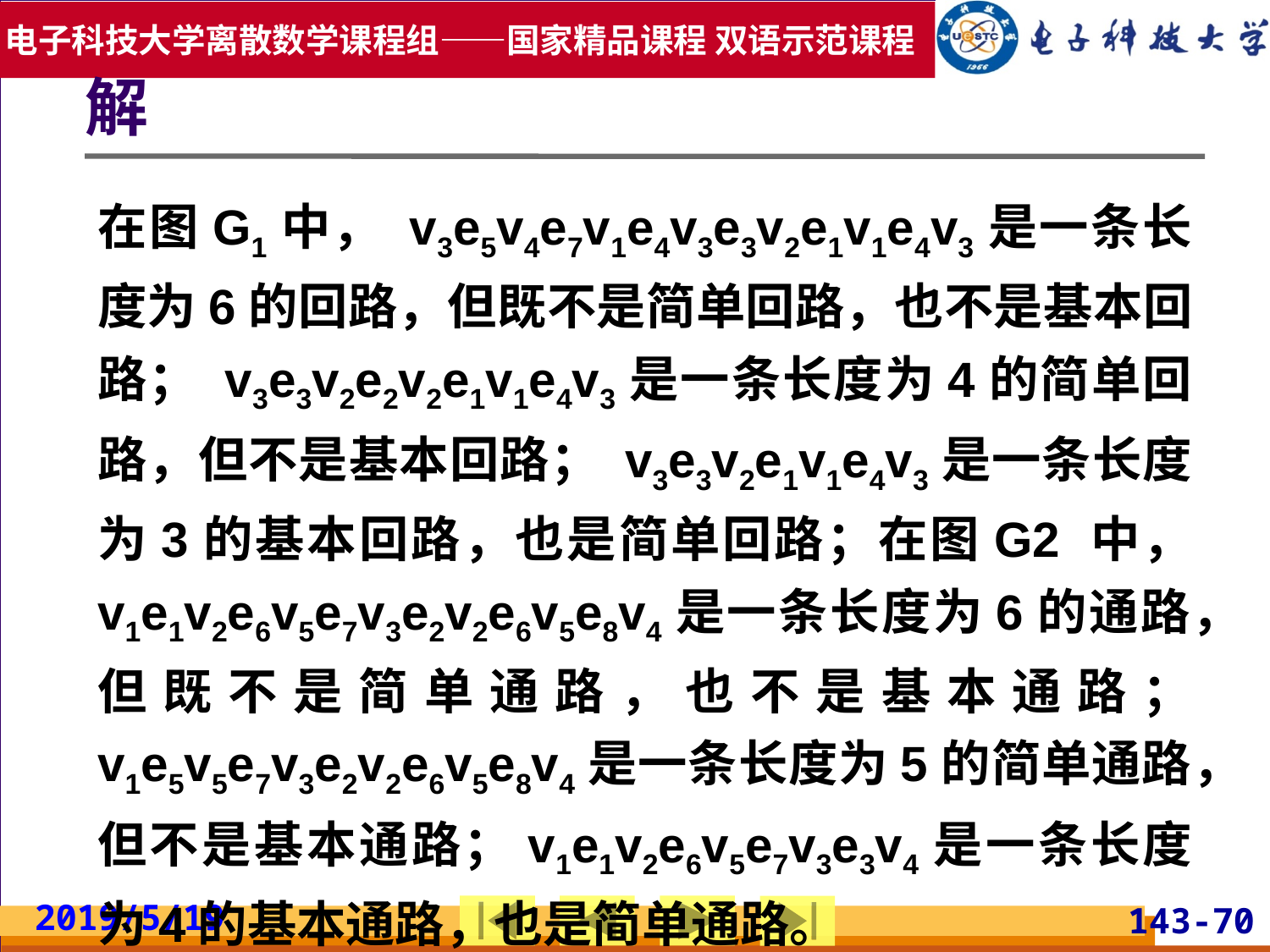

解
在图G1中， v3e5v4e7v1e4v3e3v2e1v1e4v3是一条长度为6的回路，但既不是简单回路，也不是基本回路； v3e3v2e2v2e1v1e4v3是一条长度为4的简单回路，但不是基本回路； v3e3v2e1v1e4v3是一条长度为3的基本回路，也是简单回路；在图G2 中， v1e1v2e6v5e7v3e2v2e6v5e8v4是一条长度为6的通路，但既不是简单通路，也不是基本通路； v1e5v5e7v3e2v2e6v5e8v4是一条长度为5的简单通路，但不是基本通路；v1e1v2e6v5e7v3e3v4是一条长度为4的基本通路，也是简单通路。
2019/5/19